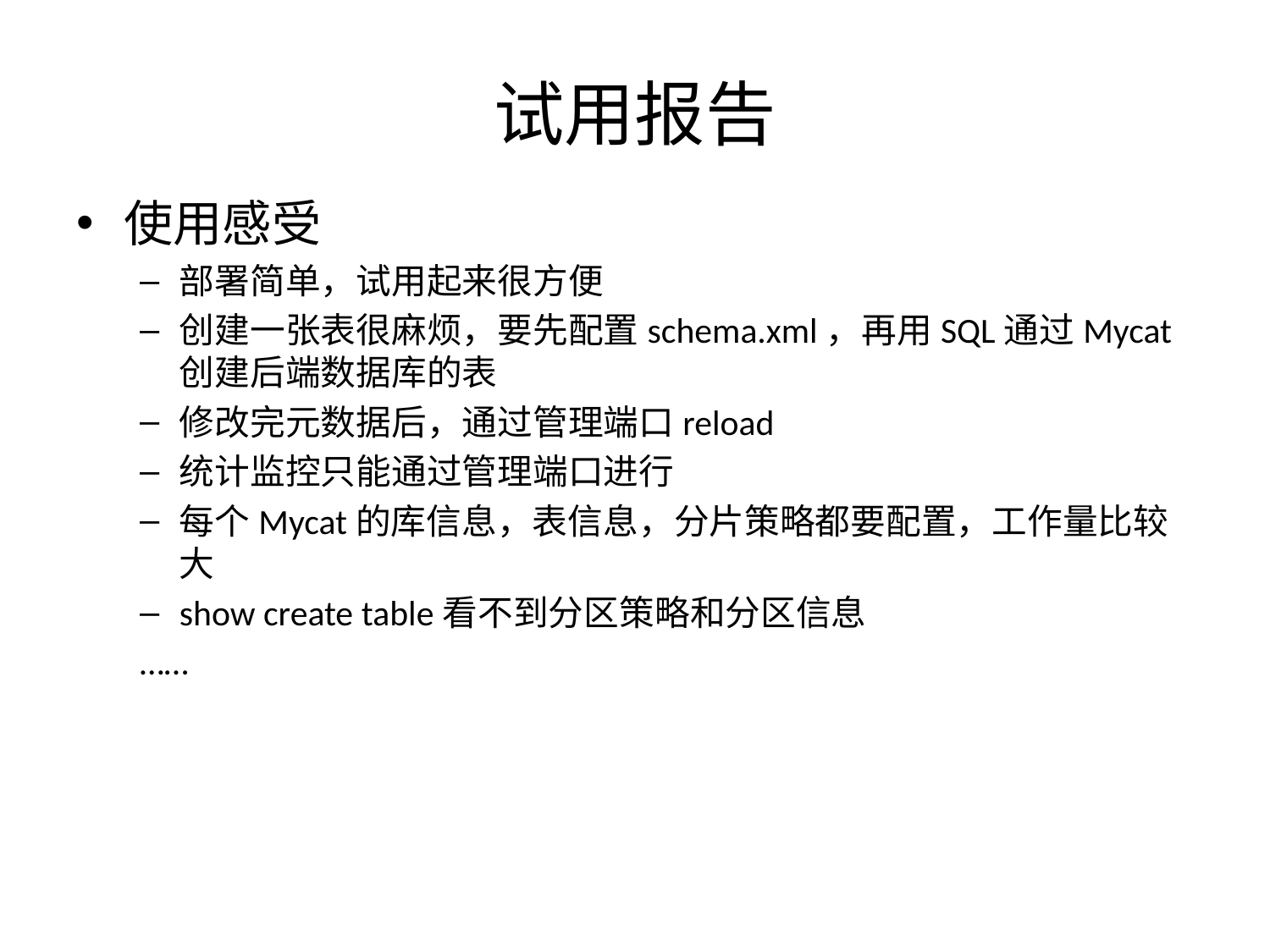

# 试用报告

使用感受
部署简单，试用起来很方便
创建一张表很麻烦，要先配置schema.xml，再用SQL通过Mycat创建后端数据库的表
修改完元数据后，通过管理端口reload
统计监控只能通过管理端口进行
每个Mycat的库信息，表信息，分片策略都要配置，工作量比较大
show create table看不到分区策略和分区信息
……